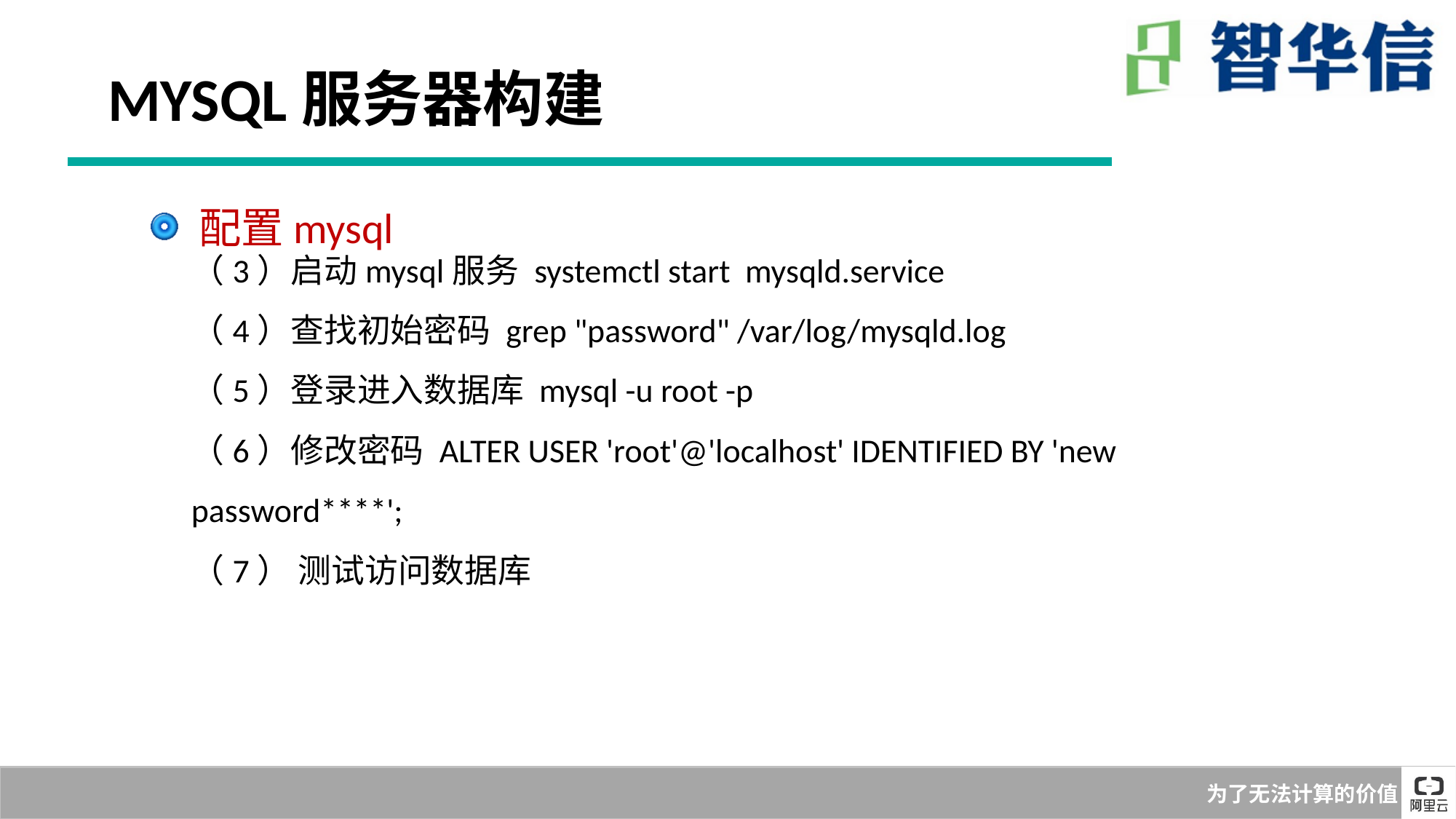

MYSQL服务器构建
 配置mysql
（3）启动mysql服务 systemctl start  mysqld.service
（4）查找初始密码 grep "password" /var/log/mysqld.log
（5）登录进入数据库 mysql -u root -p
（6）修改密码 ALTER USER 'root'@'localhost' IDENTIFIED BY 'new password****';
（7） 测试访问数据库